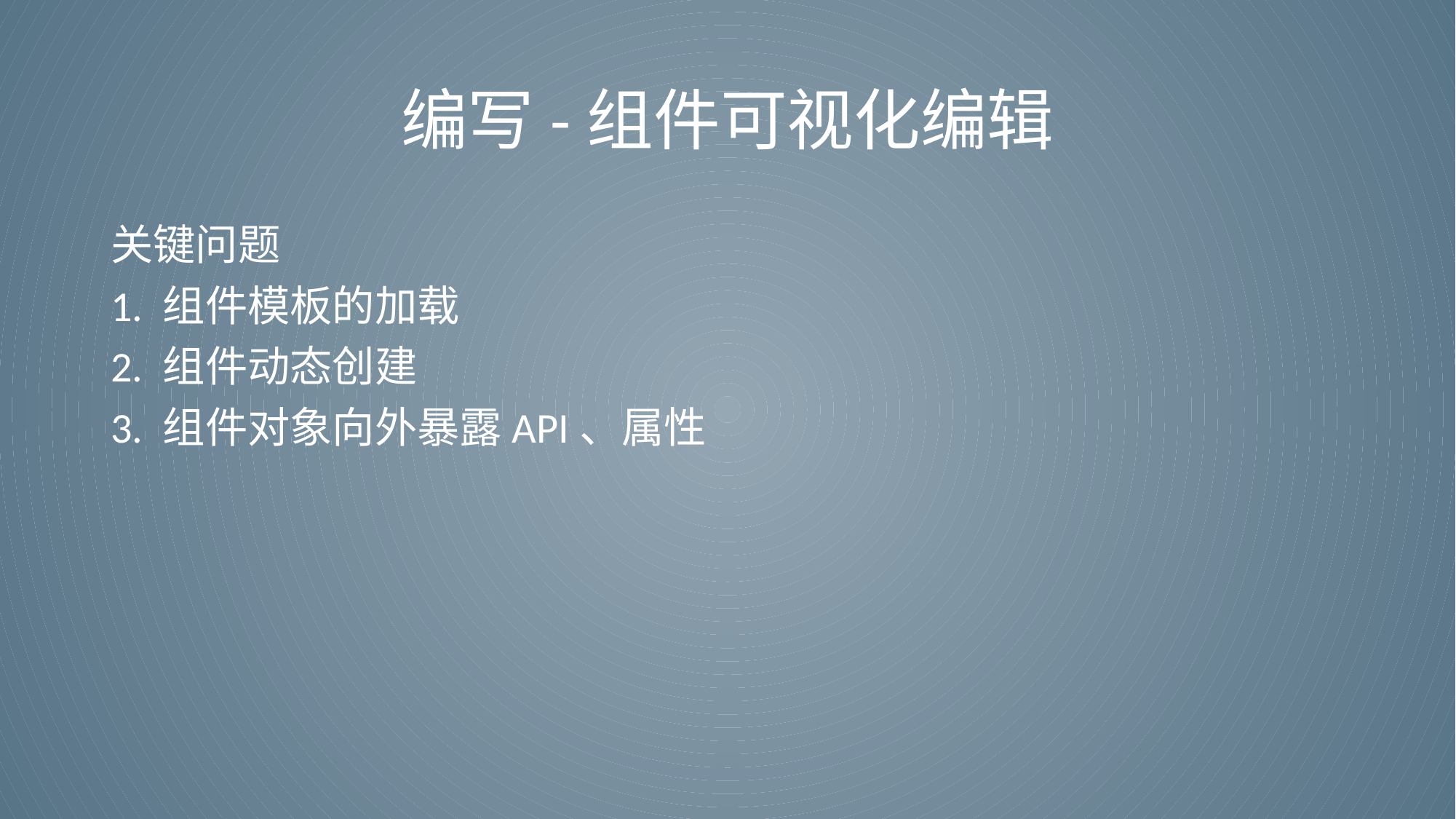

# 编写-组件可视化编辑
关键问题
1. 组件模板的加载
2. 组件动态创建
3. 组件对象向外暴露API、属性